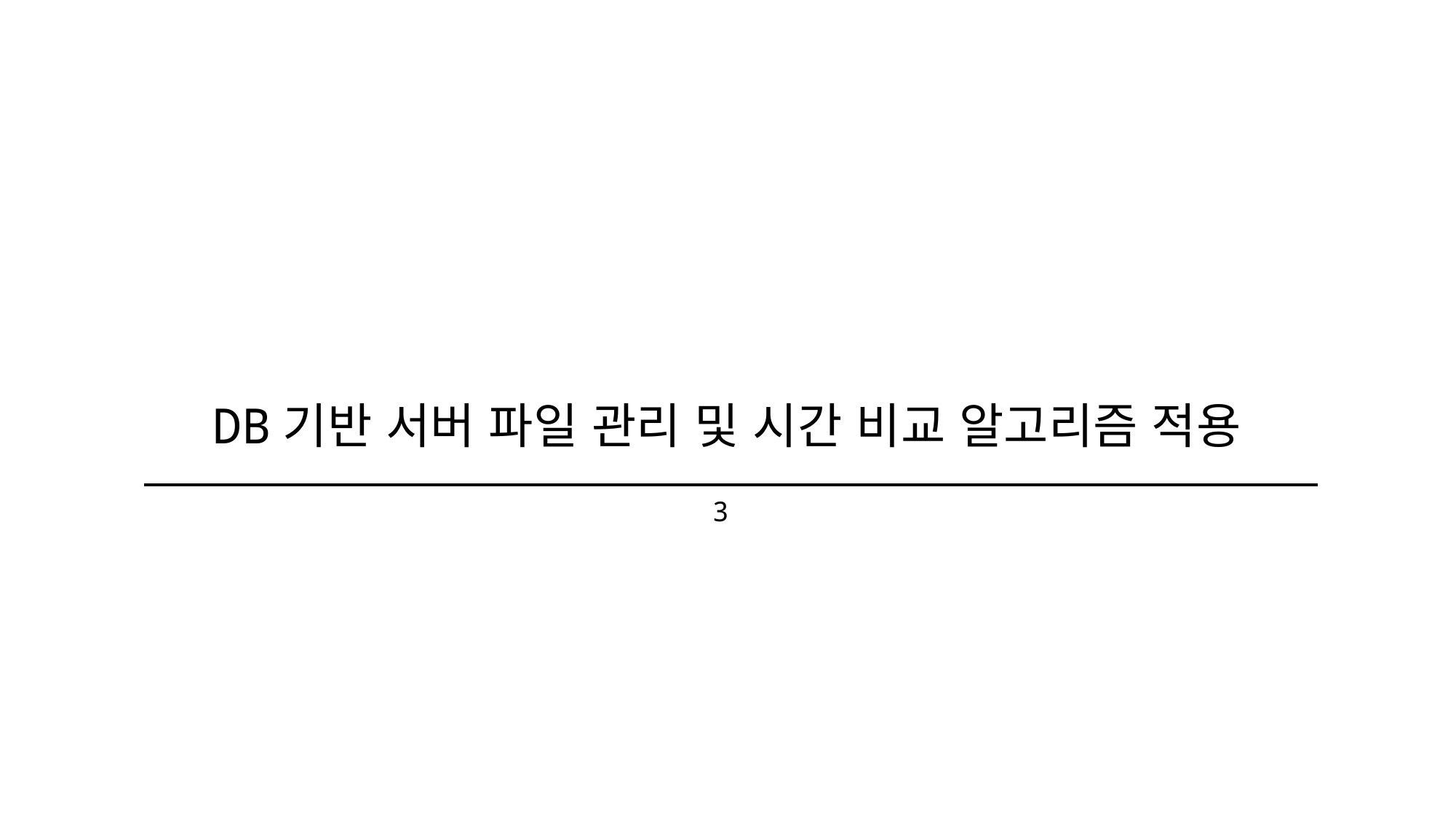

# DB기반 서버 파일 관리 및 시간 비교 알고리즘 적용
3